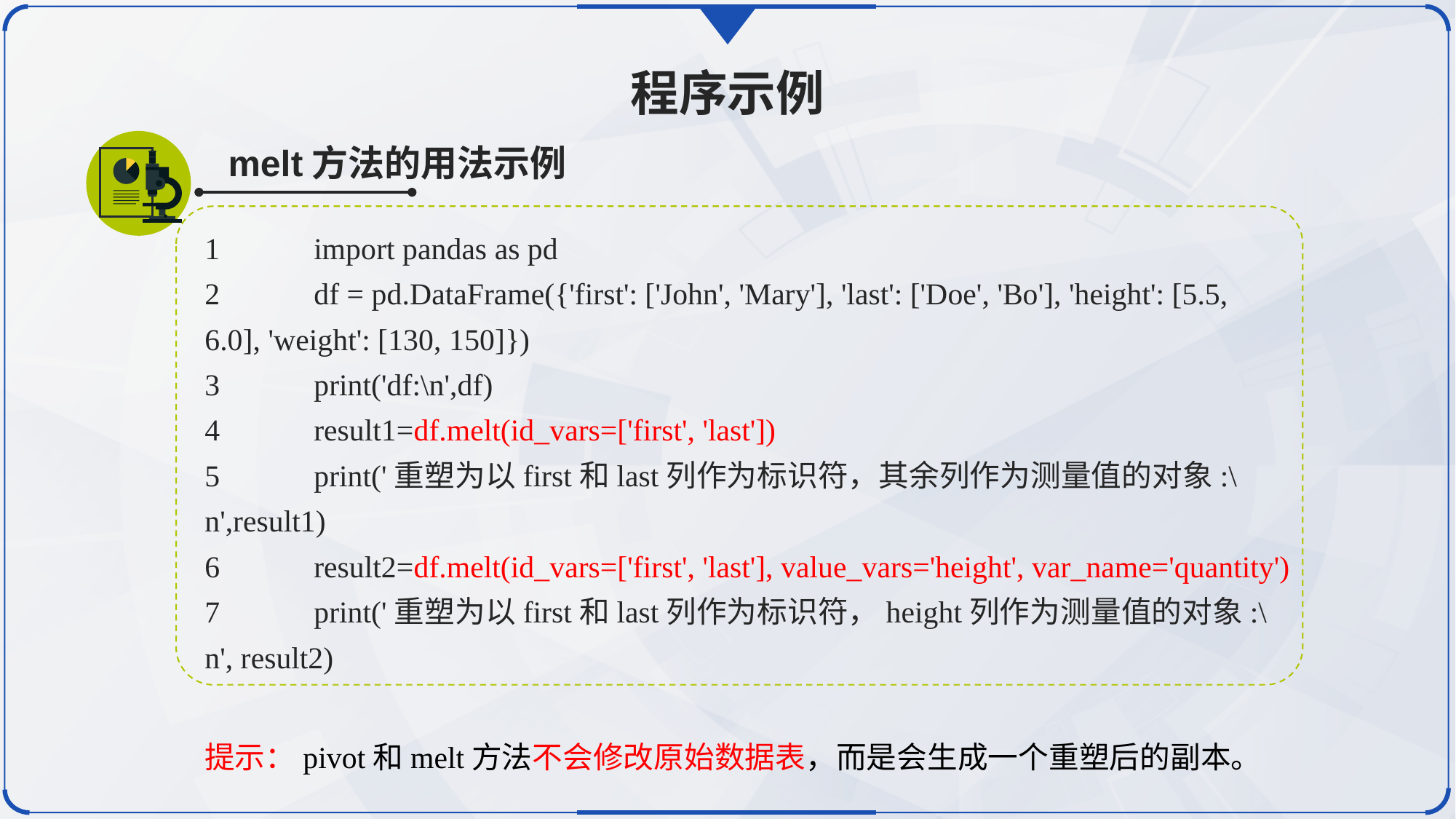

程序示例

melt方法的用法示例

1	import pandas as pd
2	df = pd.DataFrame({'first': ['John', 'Mary'], 'last': ['Doe', 'Bo'], 'height': [5.5, 6.0], 'weight': [130, 150]})
3	print('df:\n',df)
4	result1=df.melt(id_vars=['first', 'last'])
5	print('重塑为以first和last列作为标识符，其余列作为测量值的对象:\n',result1)
6	result2=df.melt(id_vars=['first', 'last'], value_vars='height', var_name='quantity')
7	print('重塑为以first和last列作为标识符，height列作为测量值的对象:\n', result2)
提示：pivot和melt方法不会修改原始数据表，而是会生成一个重塑后的副本。